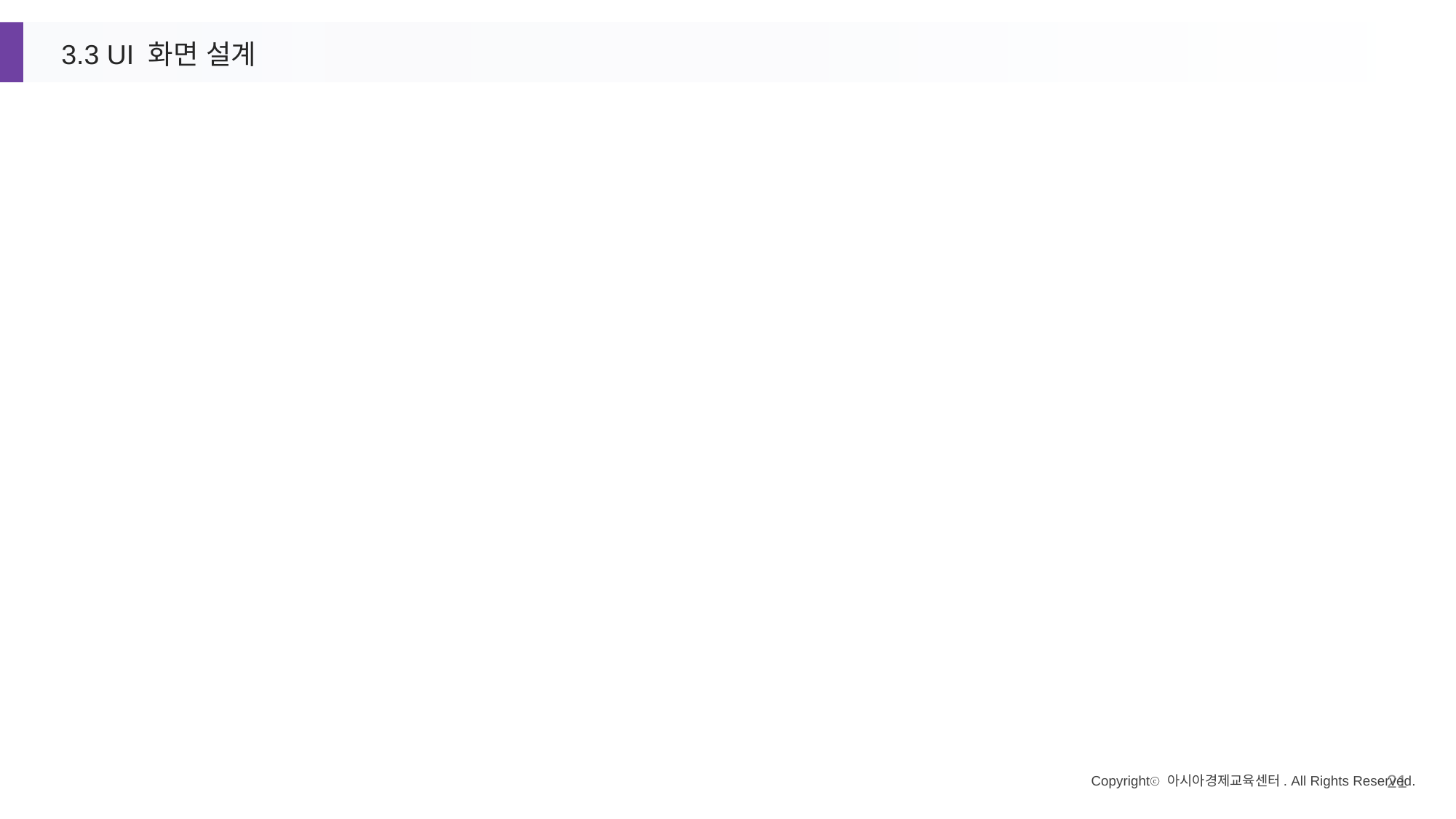

3.3 UI 화면 설계
Copyrightⓒ 아시아경제교육센터. All Rights Reserved.